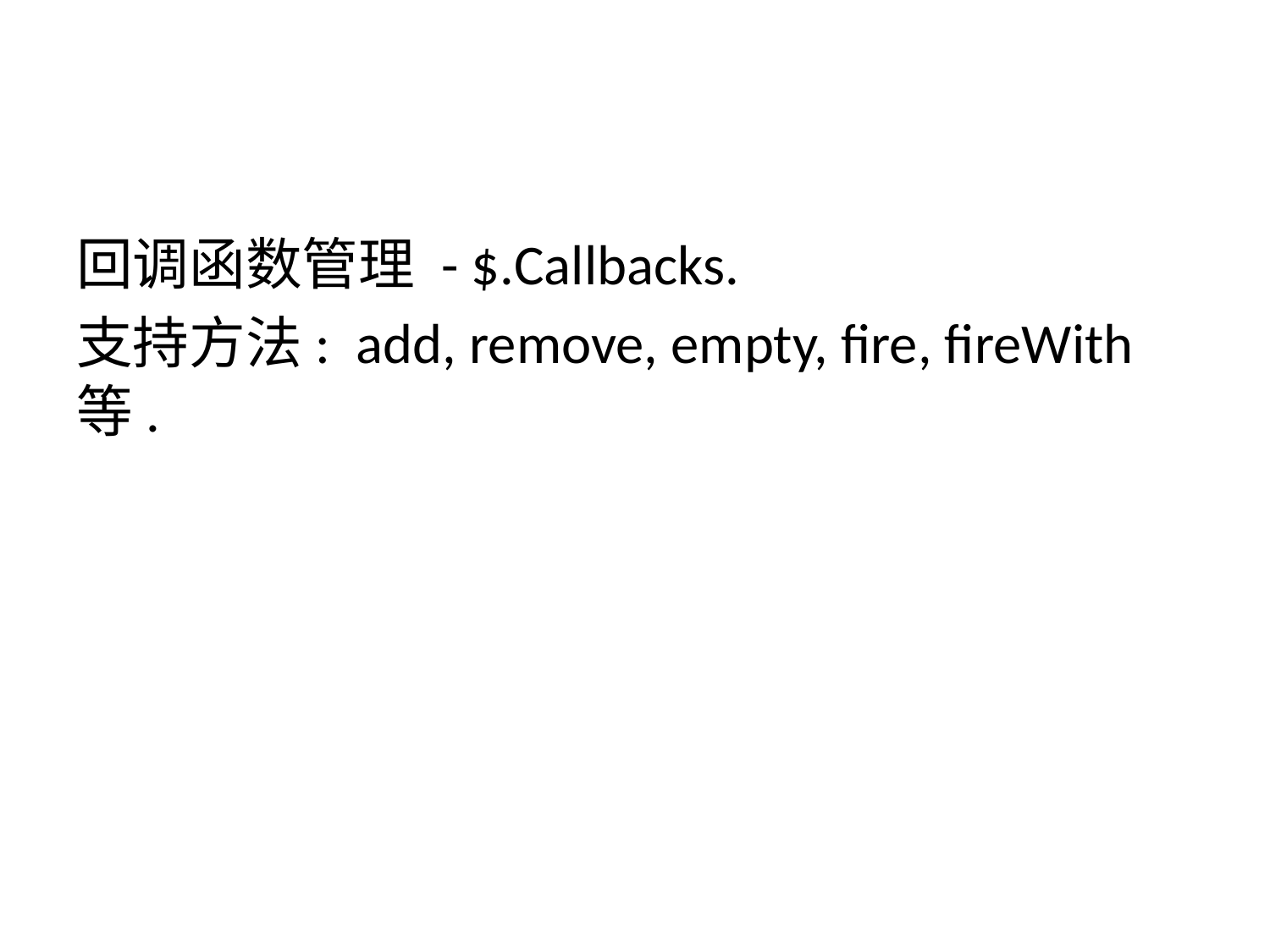

回调函数管理 - $.Callbacks.
支持方法:  add, remove, empty, fire, fireWith等.